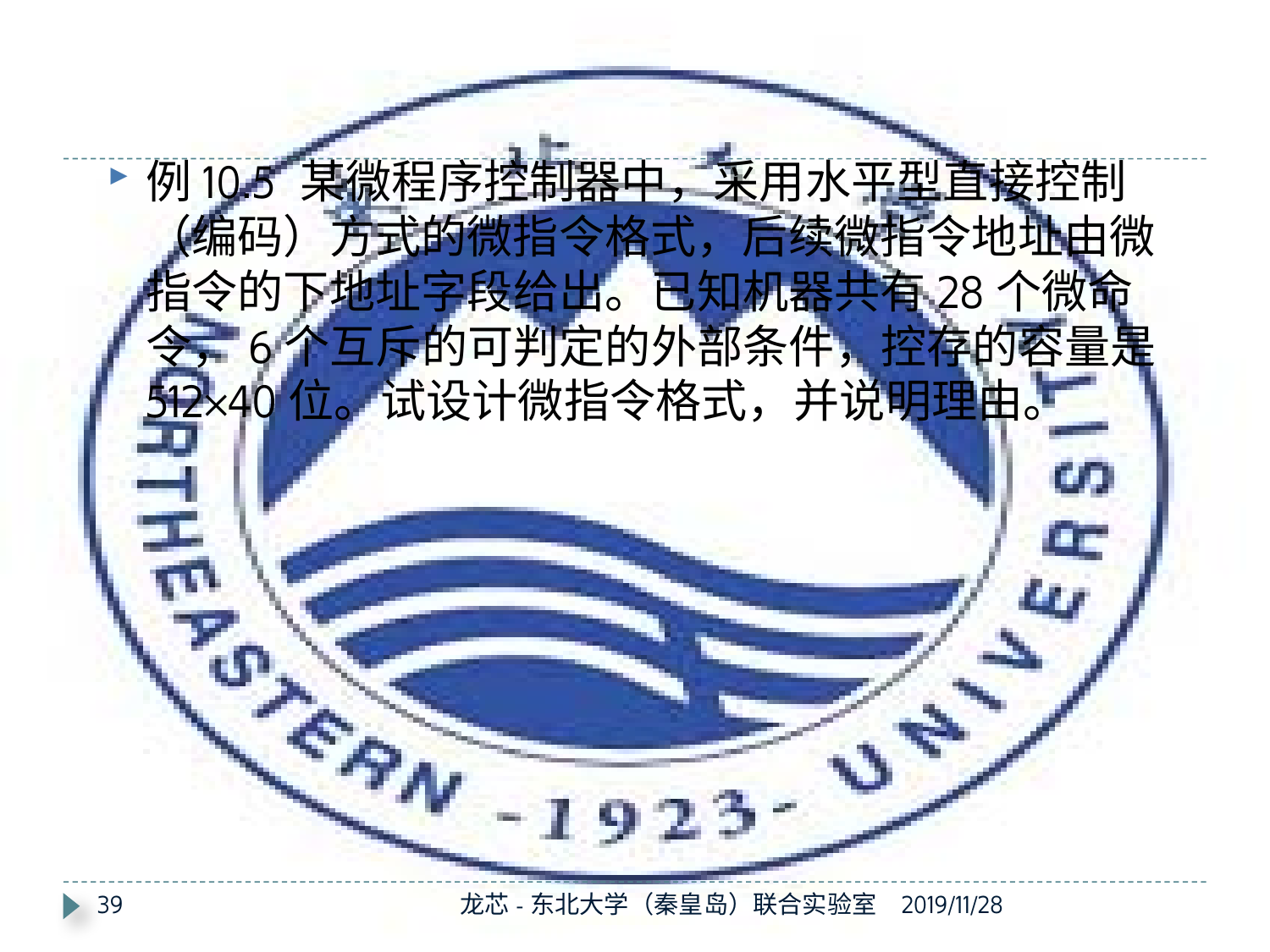

例10.5 某微程序控制器中，采用水平型直接控制（编码）方式的微指令格式，后续微指令地址由微指令的下地址字段给出。已知机器共有28个微命令，6个互斥的可判定的外部条件，控存的容量是512×40位。试设计微指令格式，并说明理由。
39
龙芯-东北大学（秦皇岛）联合实验室
2019/11/28